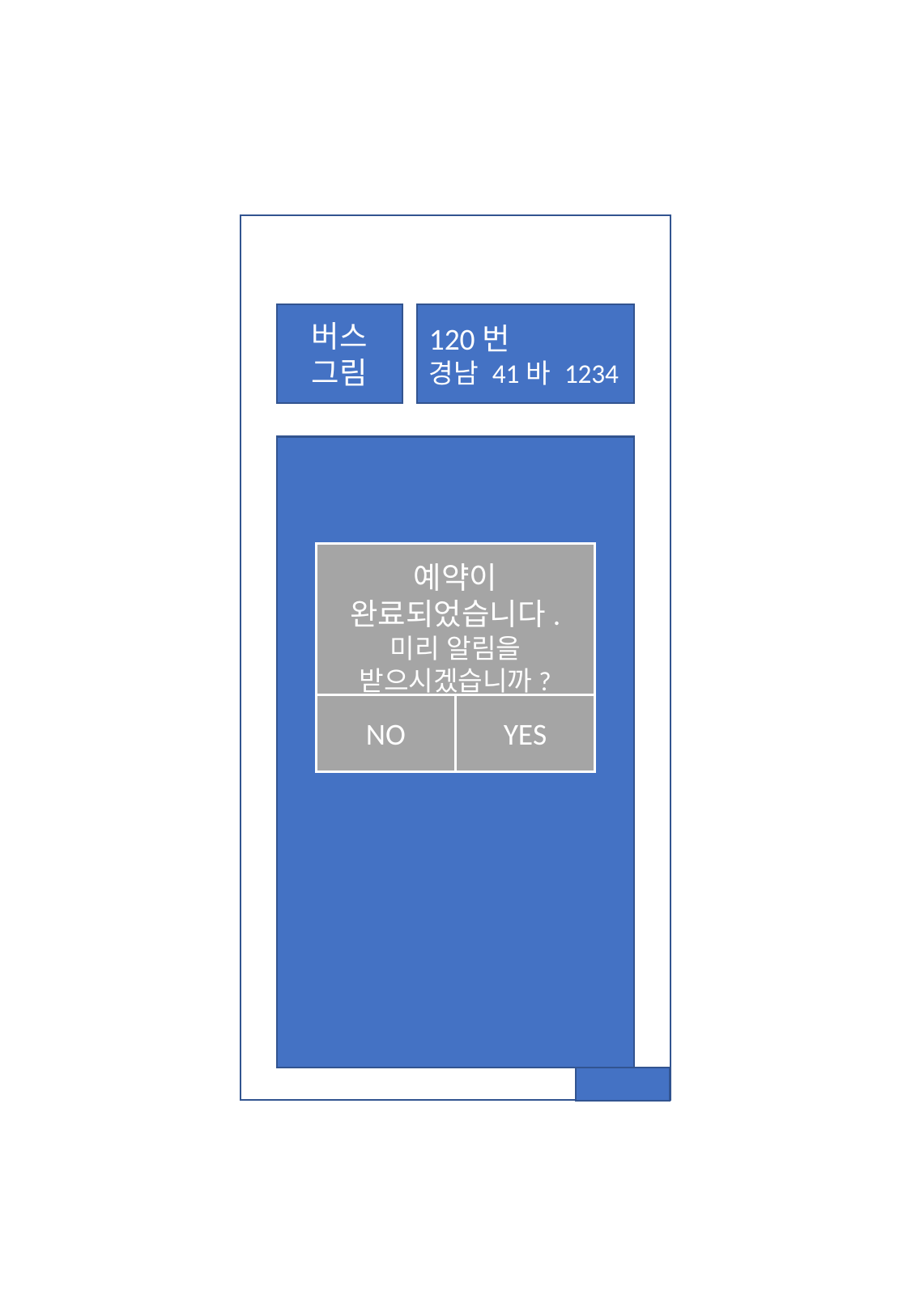

버스
그림
120번
경남 41바 1234

예약이 완료되었습니다.
미리 알림을 받으시겠습니까?
NO
YES